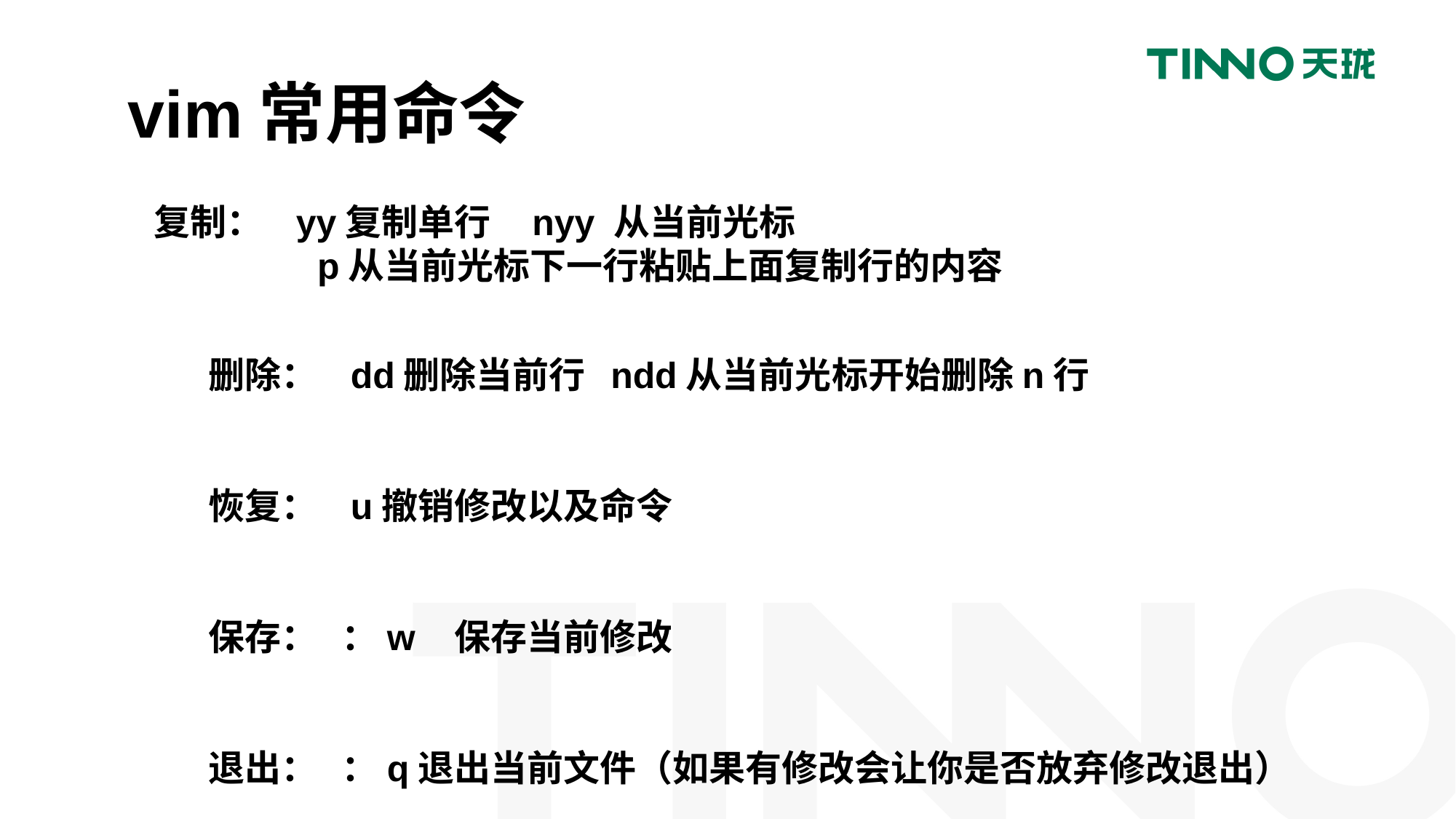

vim常用命令

复制：   yy复制单行    nyy 从当前光标
p从当前光标下一行粘贴上面复制行的内容

删除：   dd删除当前行  ndd从当前光标开始删除n行

恢复：   u撤销修改以及命令

保存：   ：w   保存当前修改

退出：   ：q退出当前文件（如果有修改会让你是否放弃修改退出）